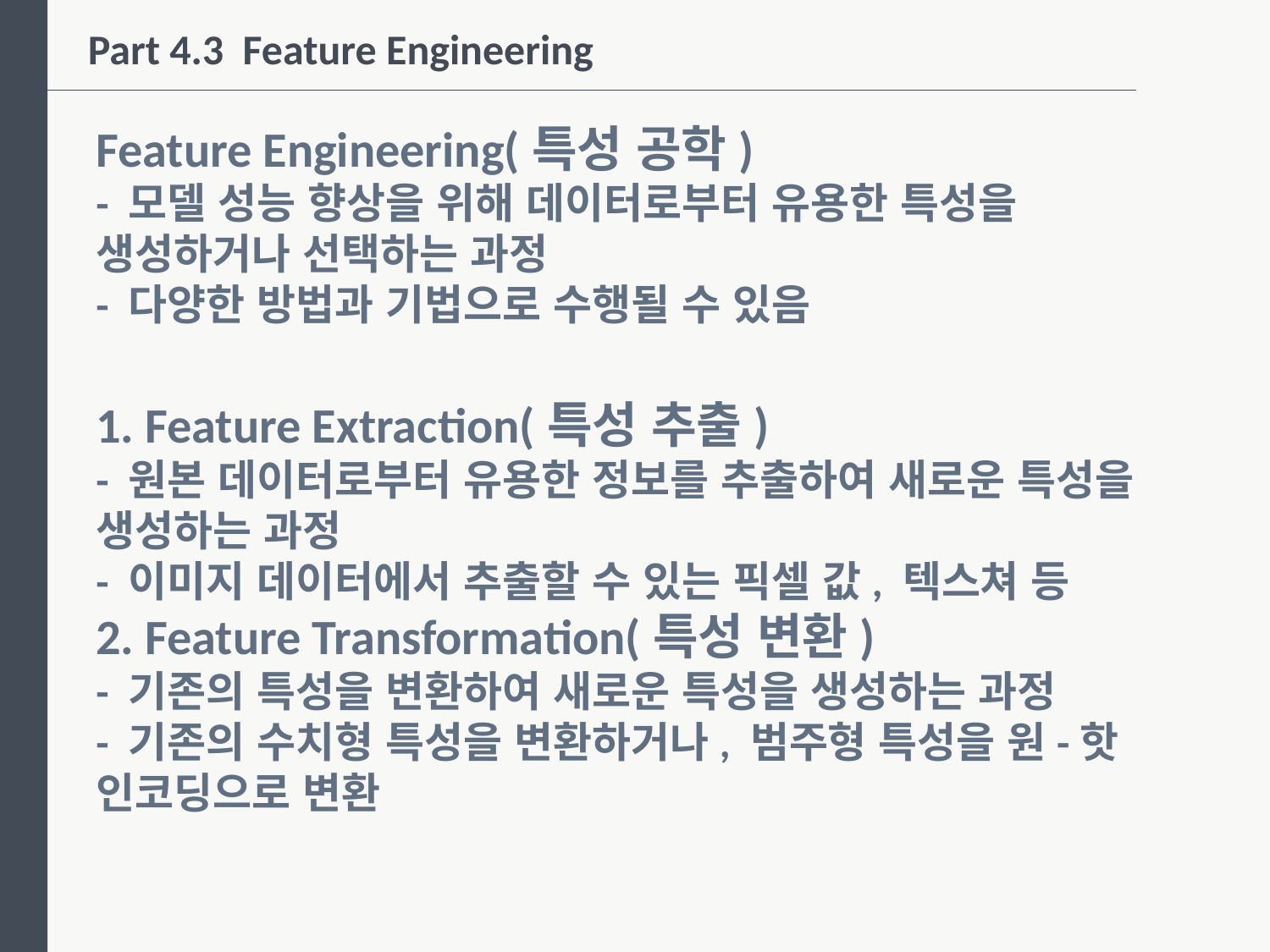

Part 4.3  Feature Engineering
Feature Engineering(특성 공학)
- 모델 성능 향상을 위해 데이터로부터 유용한 특성을 생성하거나 선택하는 과정
- 다양한 방법과 기법으로 수행될 수 있음
1. Feature Extraction(특성 추출)
- 원본 데이터로부터 유용한 정보를 추출하여 새로운 특성을 생성하는 과정
- 이미지 데이터에서 추출할 수 있는 픽셀 값, 텍스쳐 등
2. Feature Transformation(특성 변환)
- 기존의 특성을 변환하여 새로운 특성을 생성하는 과정
- 기존의 수치형 특성을 변환하거나, 범주형 특성을 원-핫 인코딩으로 변환